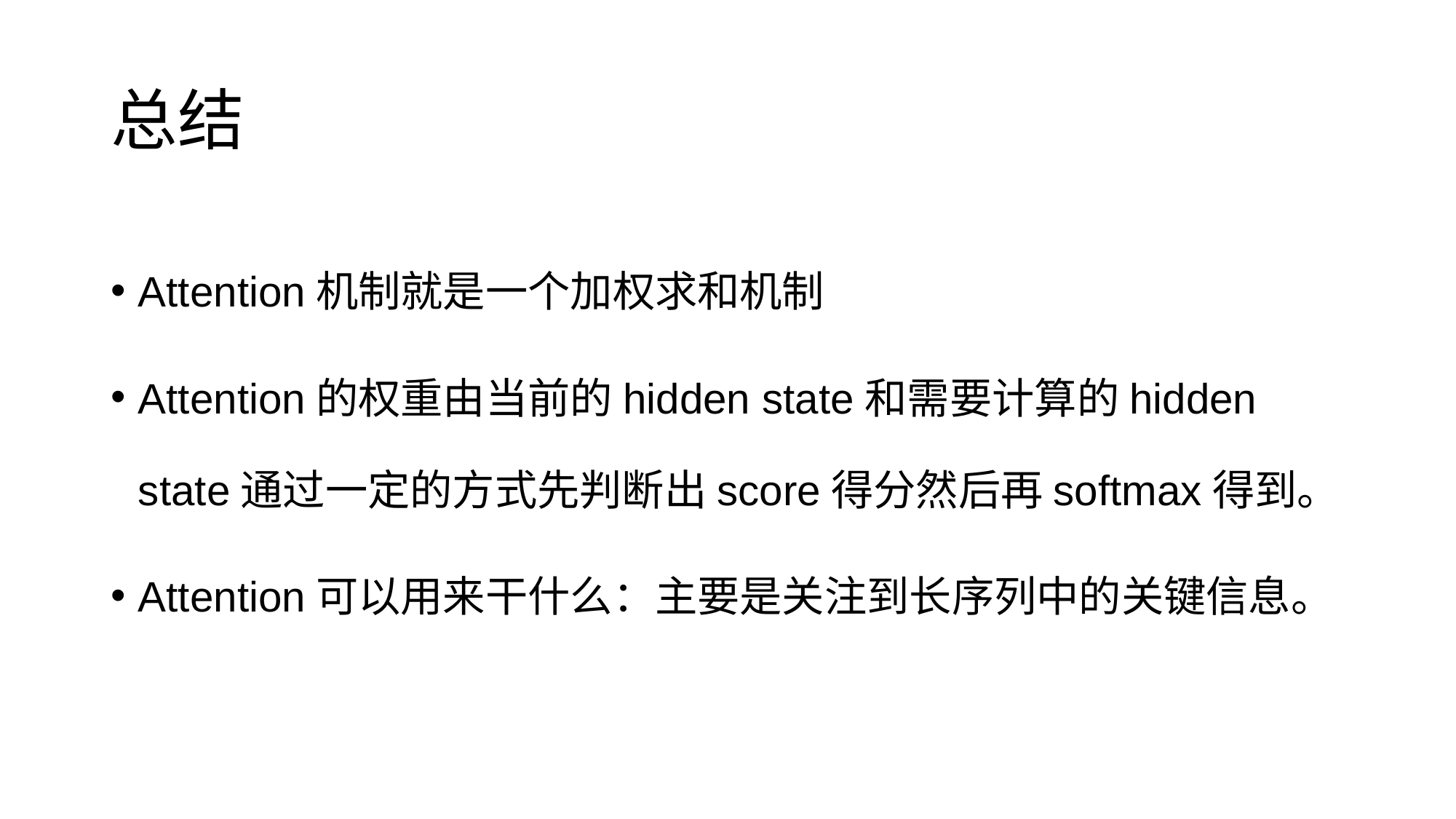

# 总结
Attention机制就是一个加权求和机制
Attention的权重由当前的hidden state和需要计算的hidden state通过一定的方式先判断出score得分然后再softmax得到。
Attention可以用来干什么：主要是关注到长序列中的关键信息。